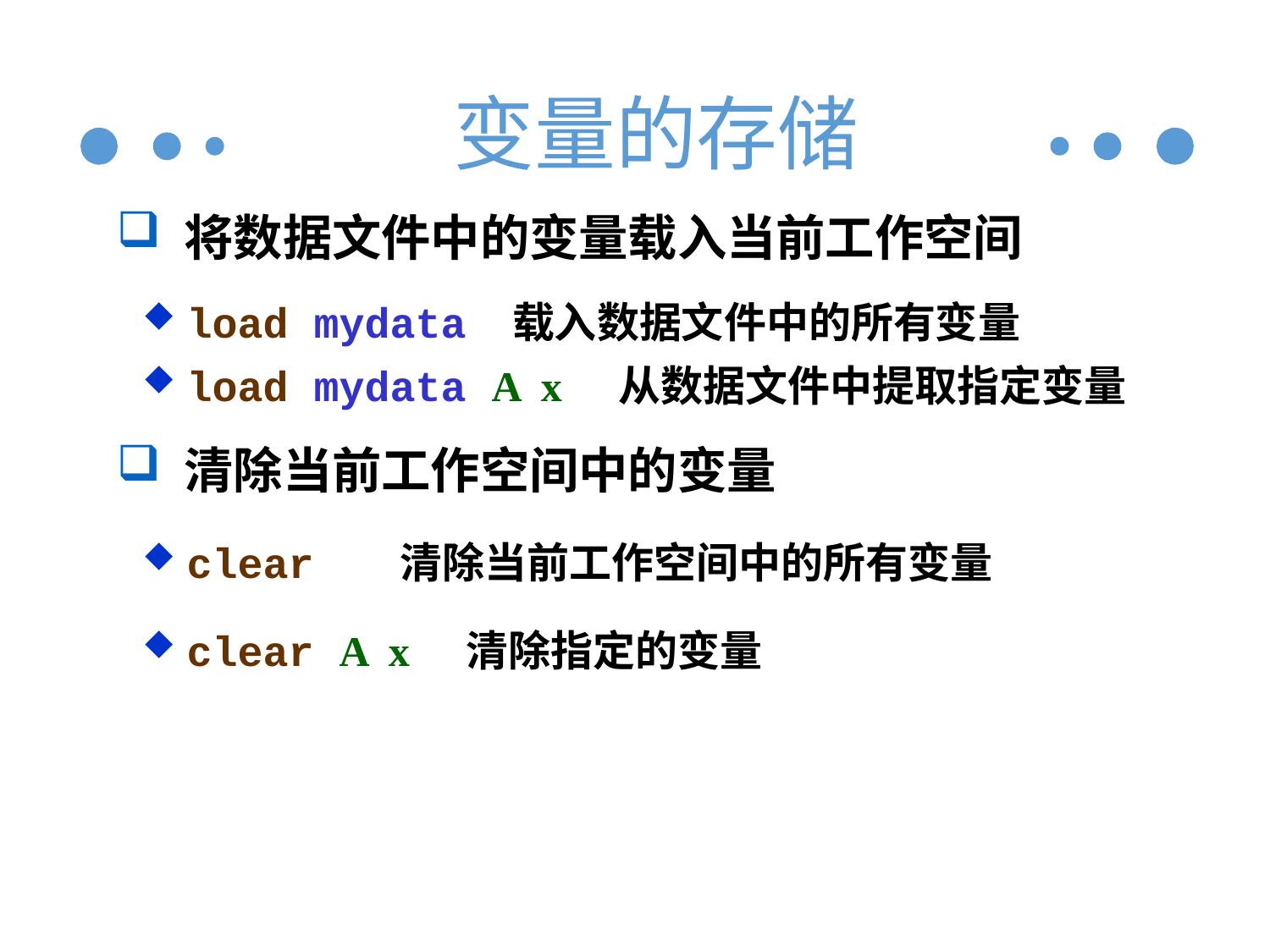

#
变量的存储
 将数据文件中的变量载入当前工作空间
 load mydata  载入数据文件中的所有变量
 load mydata A  x   从数据文件中提取指定变量
 清除当前工作空间中的变量
 clear   清除当前工作空间中的所有变量
 clear A  x   清除指定的变量
26